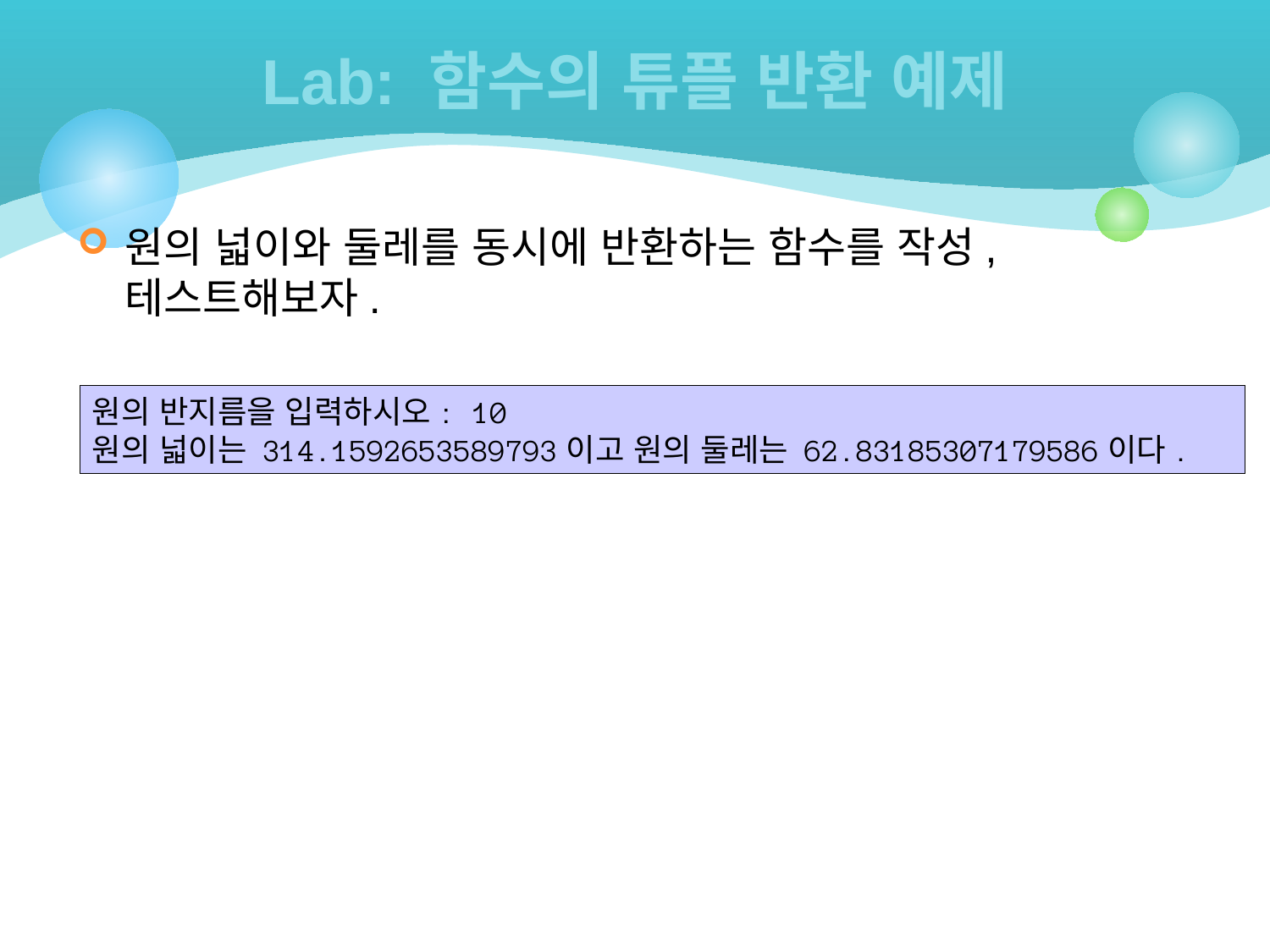

# Lab: 함수의 튜플 반환 예제
원의 넓이와 둘레를 동시에 반환하는 함수를 작성, 테스트해보자.
원의 반지름을 입력하시오: 10
원의 넓이는 314.1592653589793이고 원의 둘레는 62.83185307179586이다.